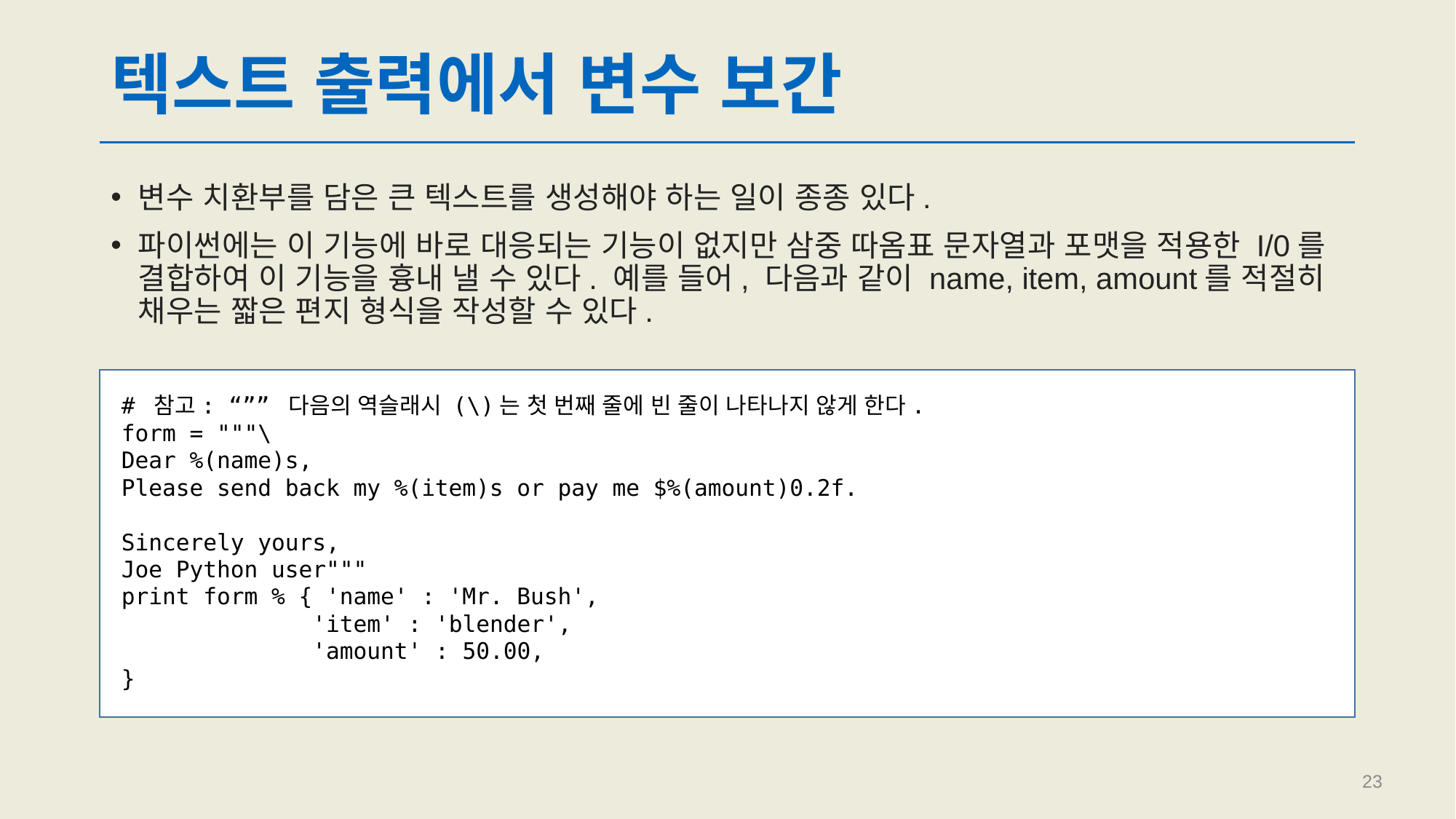

# 텍스트 출력에서 변수 보간
변수 치환부를 담은 큰 텍스트를 생성해야 하는 일이 종종 있다.
파이썬에는 이 기능에 바로 대응되는 기능이 없지만 삼중 따옴표 문자열과 포맷을 적용한 I/0를 결합하여 이 기능을 흉내 낼 수 있다. 예를 들어, 다음과 같이 name, item, amount를 적절히 채우는 짧은 편지 형식을 작성할 수 있다.
# 참고: “”” 다음의 역슬래시 (\)는 첫 번째 줄에 빈 줄이 나타나지 않게 한다.
form = """\
Dear %(name)s,
Please send back my %(item)s or pay me $%(amount)0.2f.

Sincerely yours,
Joe Python user"""
print form % { 'name' : 'Mr. Bush',
              'item' : 'blender',
              'amount' : 50.00,
}
23